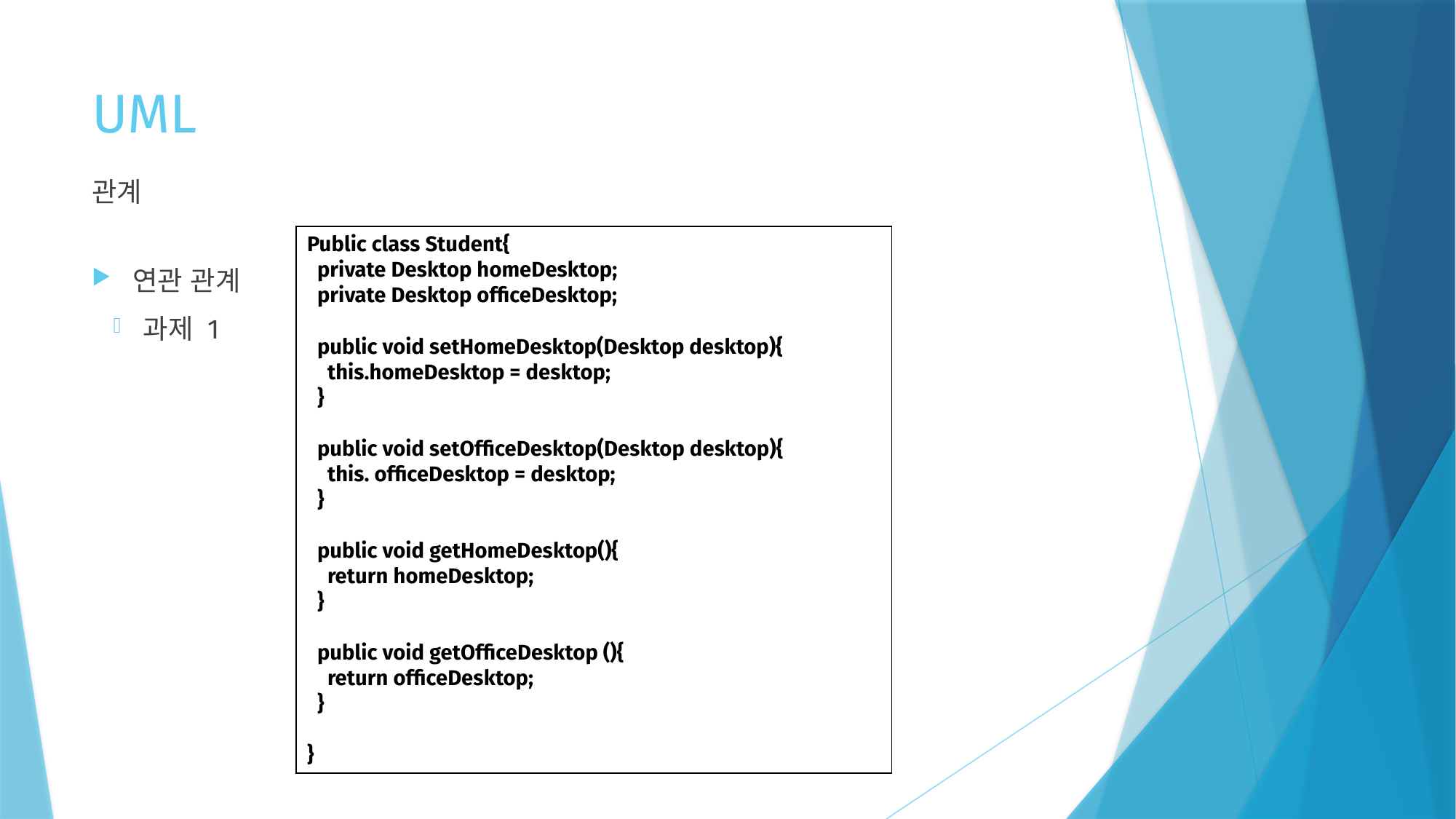

# UML
관계
| Public class Student{ private Desktop homeDesktop; private Desktop officeDesktop; public void setHomeDesktop(Desktop desktop){ this.homeDesktop = desktop; } public void setOfficeDesktop(Desktop desktop){ this. officeDesktop = desktop; } public void getHomeDesktop(){ return homeDesktop; } public void getOfficeDesktop (){ return officeDesktop; } } |
| --- |
연관 관계
과제 1
- homeDesktop
Desktop
Student
- officeDesktop